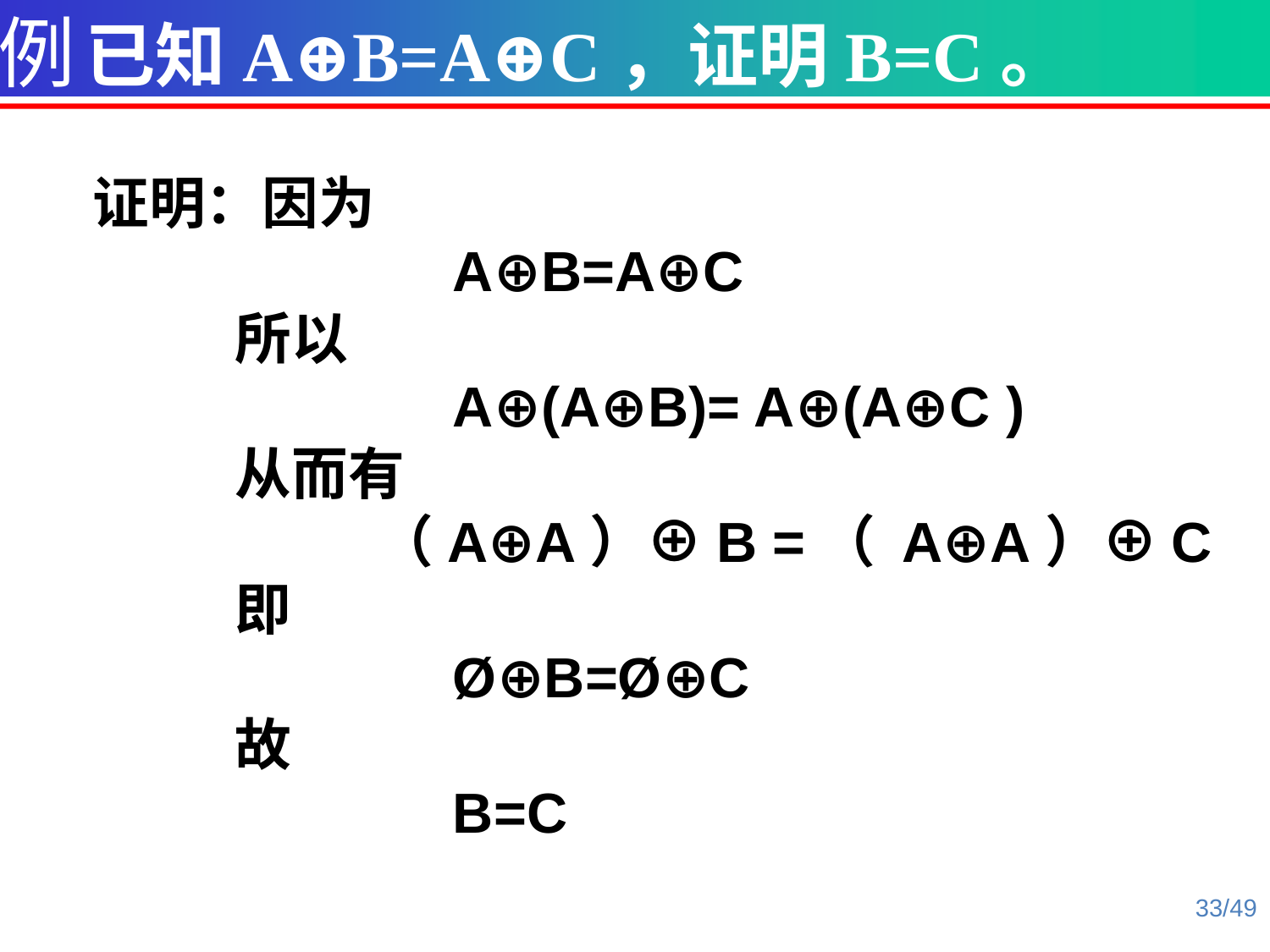

例 已知A⊕B=A⊕C，证明B=C。
证明：因为
                       A⊕B=A⊕C
          所以
                       A⊕(A⊕B)= A⊕(A⊕C )
          从而有
                     （A⊕A）⊕B =（ A⊕A）⊕C
          即
                       Ø⊕B=Ø⊕C
          故
                       B=C
33/49